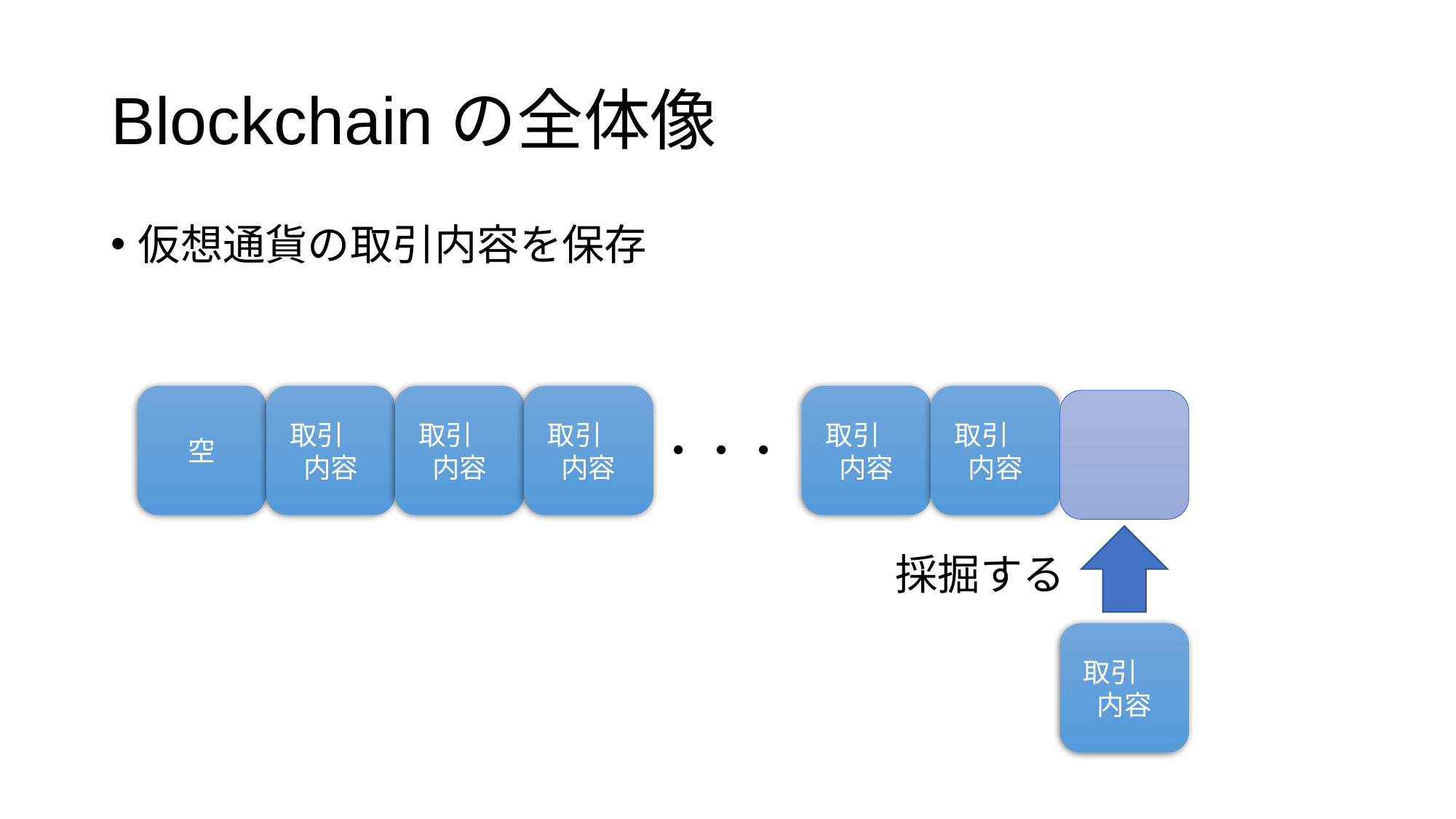

# Blockchainの全体像
仮想通貨の取引内容を保存
空
取引　内容
取引　内容
取引　内容
取引　内容
取引　内容

・・・

採掘する

取引　内容